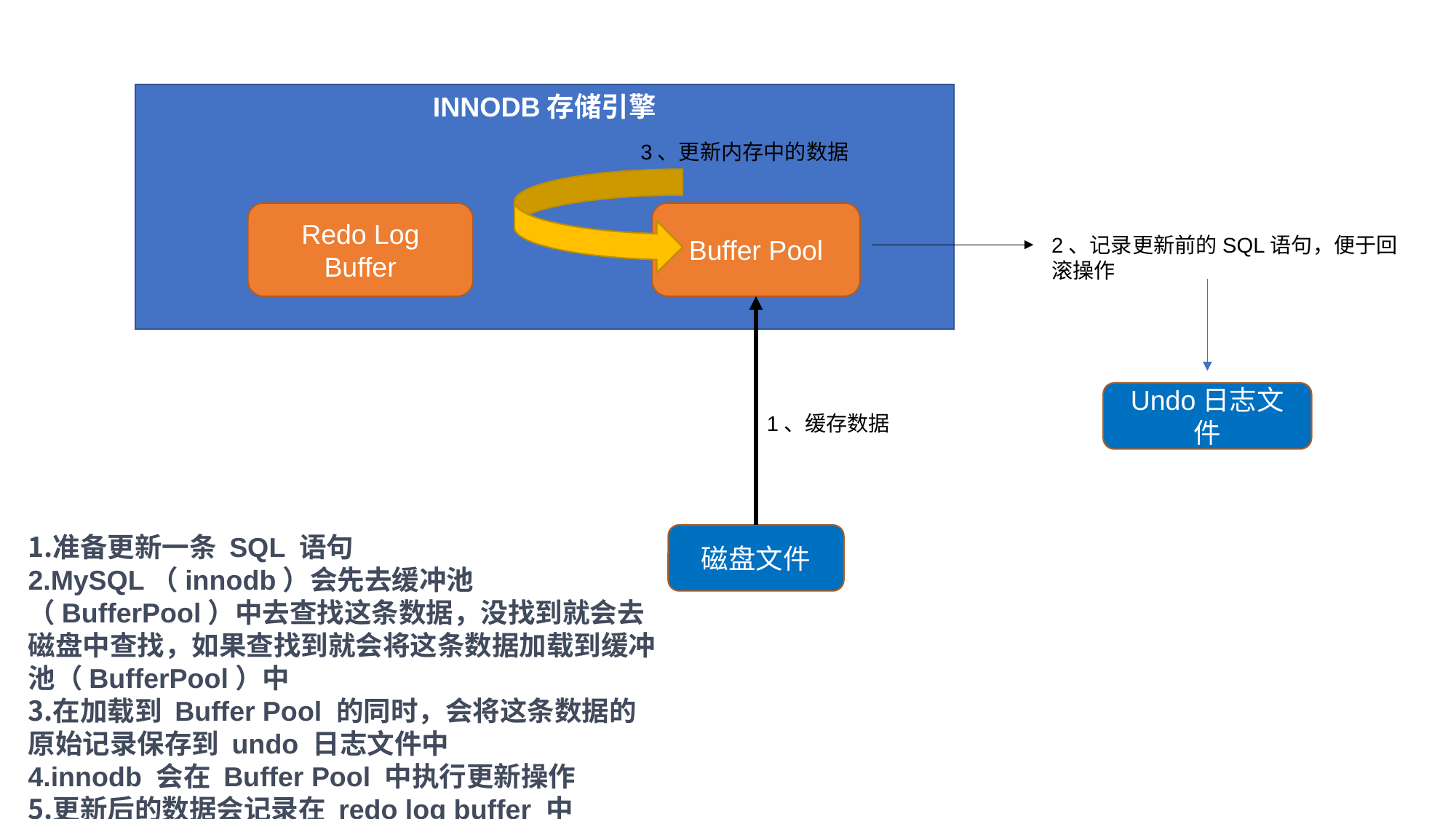

INNODB存储引擎
3、更新内存中的数据

Redo Log Buffer
Buffer Pool
2、记录更新前的SQL语句，便于回滚操作
Undo日志文件
1、缓存数据
准备更新一条 SQL 语句
MySQL（innodb）会先去缓冲池（BufferPool）中去查找这条数据，没找到就会去磁盘中查找，如果查找到就会将这条数据加载到缓冲池（BufferPool）中
在加载到 Buffer Pool 的同时，会将这条数据的原始记录保存到 undo 日志文件中
innodb 会在 Buffer Pool 中执行更新操作
更新后的数据会记录在 redo log buffer 中
磁盘文件